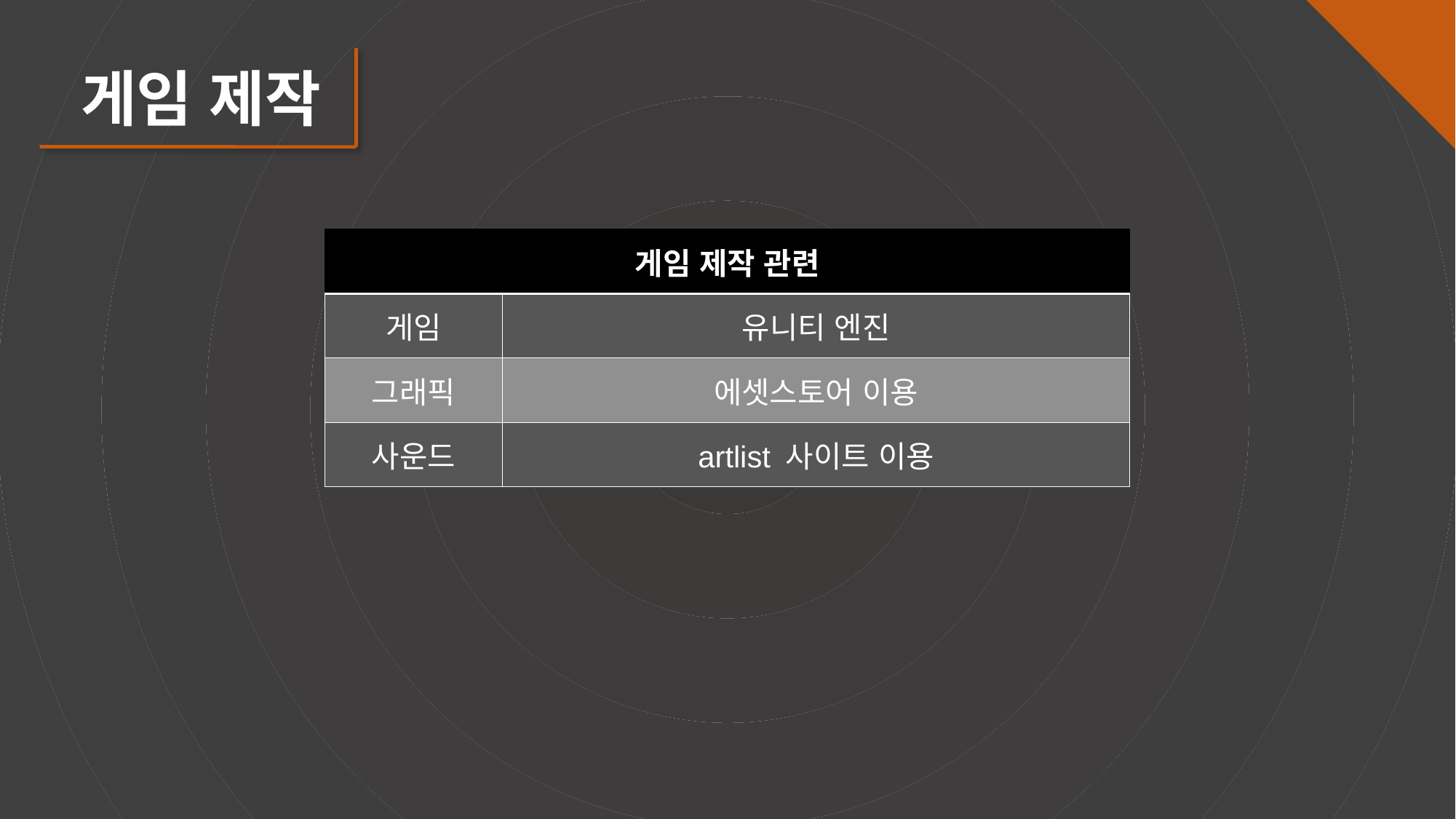

게임 제작
| 게임 제작 관련 |  |
| --- | --- |
| 게임 | 유니티 엔진 |
| 그래픽 | 에셋스토어 이용 |
| 사운드 | artlist 사이트 이용 |